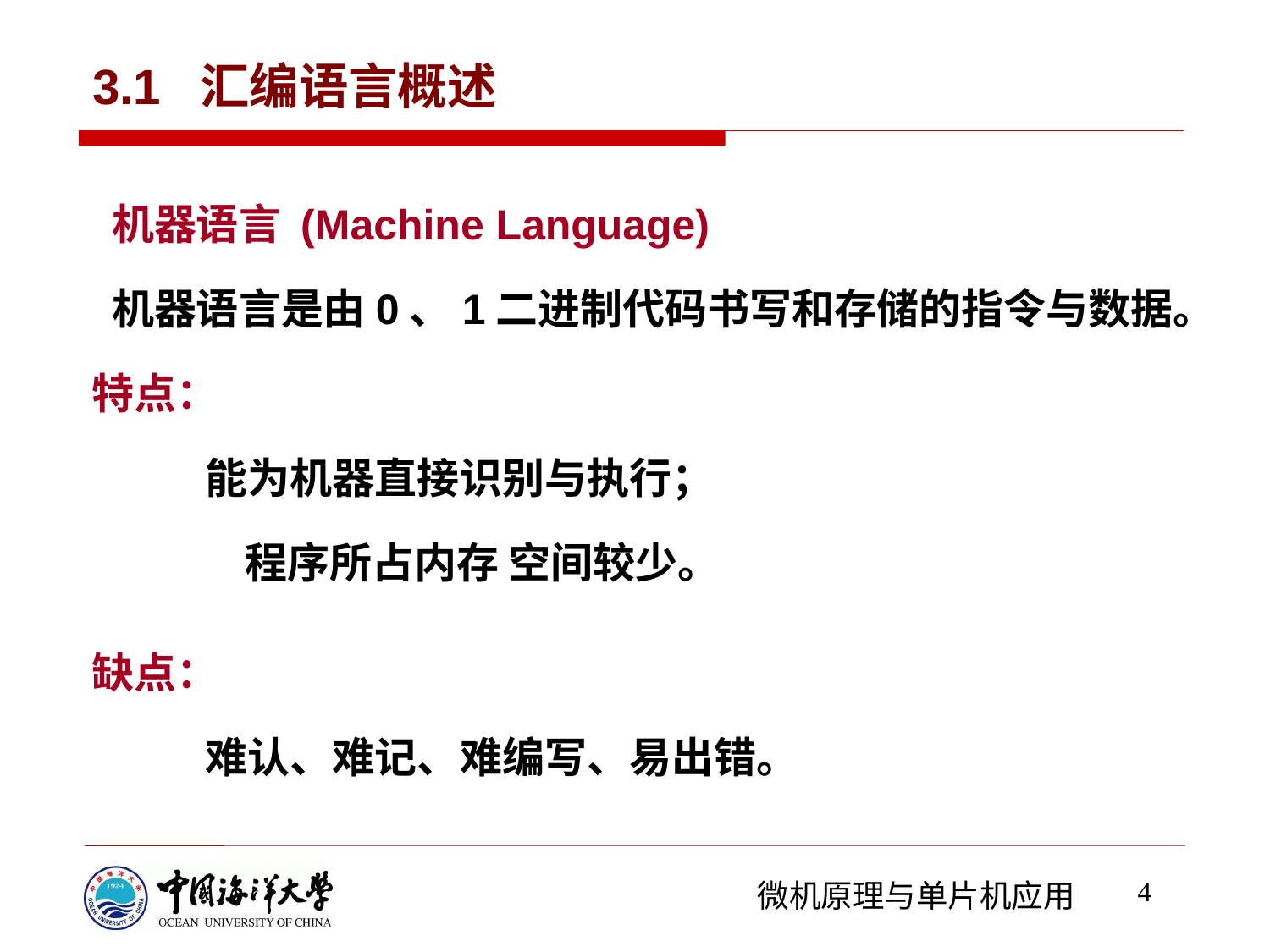

# 3.1  汇编语言概述
 机器语言 (Machine Language)
 机器语言是由0、1二进制代码书写和存储的指令与数据。
特点：
	    能为机器直接识别与执行；
               程序所占内存 空间较少。
缺点：
	    难认、难记、难编写、易出错。

4